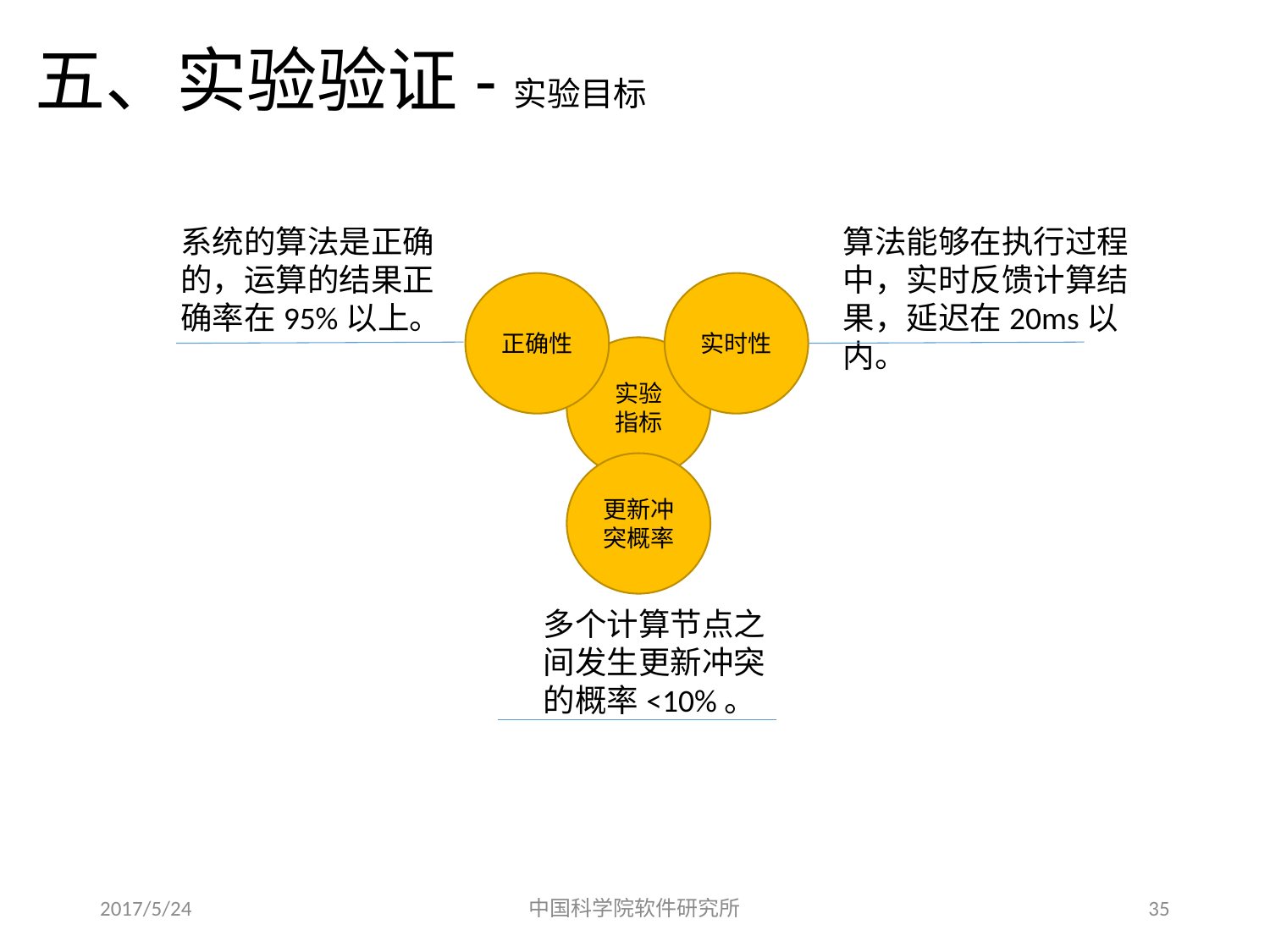

五、实验验证-实验目标
系统的算法是正确的，运算的结果正确率在95%以上。
算法能够在执行过程中，实时反馈计算结果，延迟在20ms以内。
正确性
实时性
实验
指标
更新冲突概率
多个计算节点之间发生更新冲突的概率<10%。

2017/5/24
中国科学院软件研究所
35